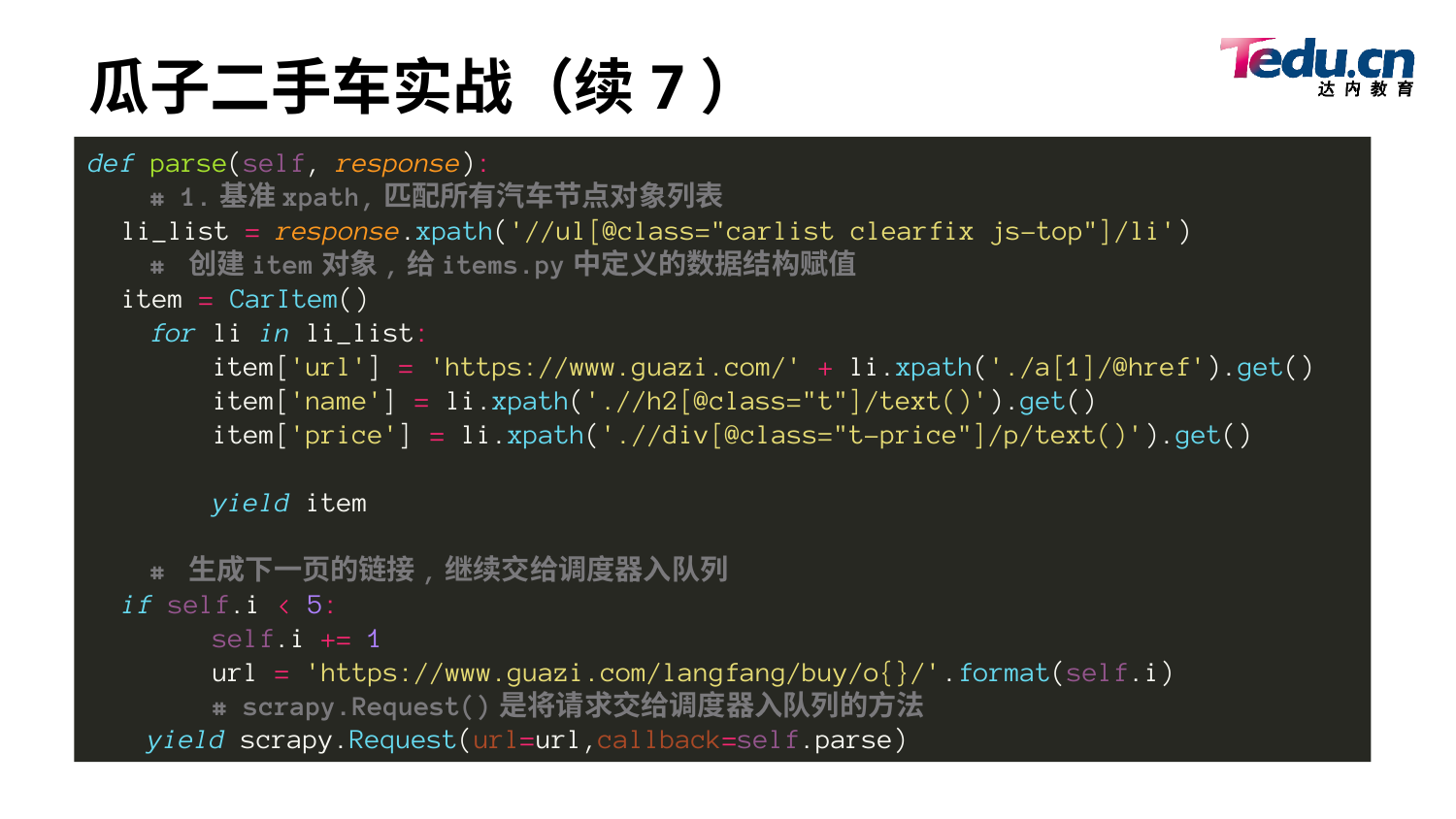

# 瓜子二手车实战（续7）
def parse(self, response):
    # 1.基准xpath,匹配所有汽车节点对象列表
    li_list = response.xpath('//ul[@class="carlist clearfix js-top"]/li')
    # 创建item对象,给items.py中定义的数据结构赋值
    item = CarItem()
    for li in li_list:
        item['url'] = 'https://www.guazi.com/' + li.xpath('./a[1]/@href').get()
        item['name'] = li.xpath('.//h2[@class="t"]/text()').get()
        item['price'] = li.xpath('.//div[@class="t-price"]/p/text()').get()
        yield item
    # 生成下一页的链接,继续交给调度器入队列
    if self.i < 5:
        self.i += 1
        url = 'https://www.guazi.com/langfang/buy/o{}/'.format(self.i)
        # scrapy.Request()是将请求交给调度器入队列的方法
        yield scrapy.Request(url=url,callback=self.parse)